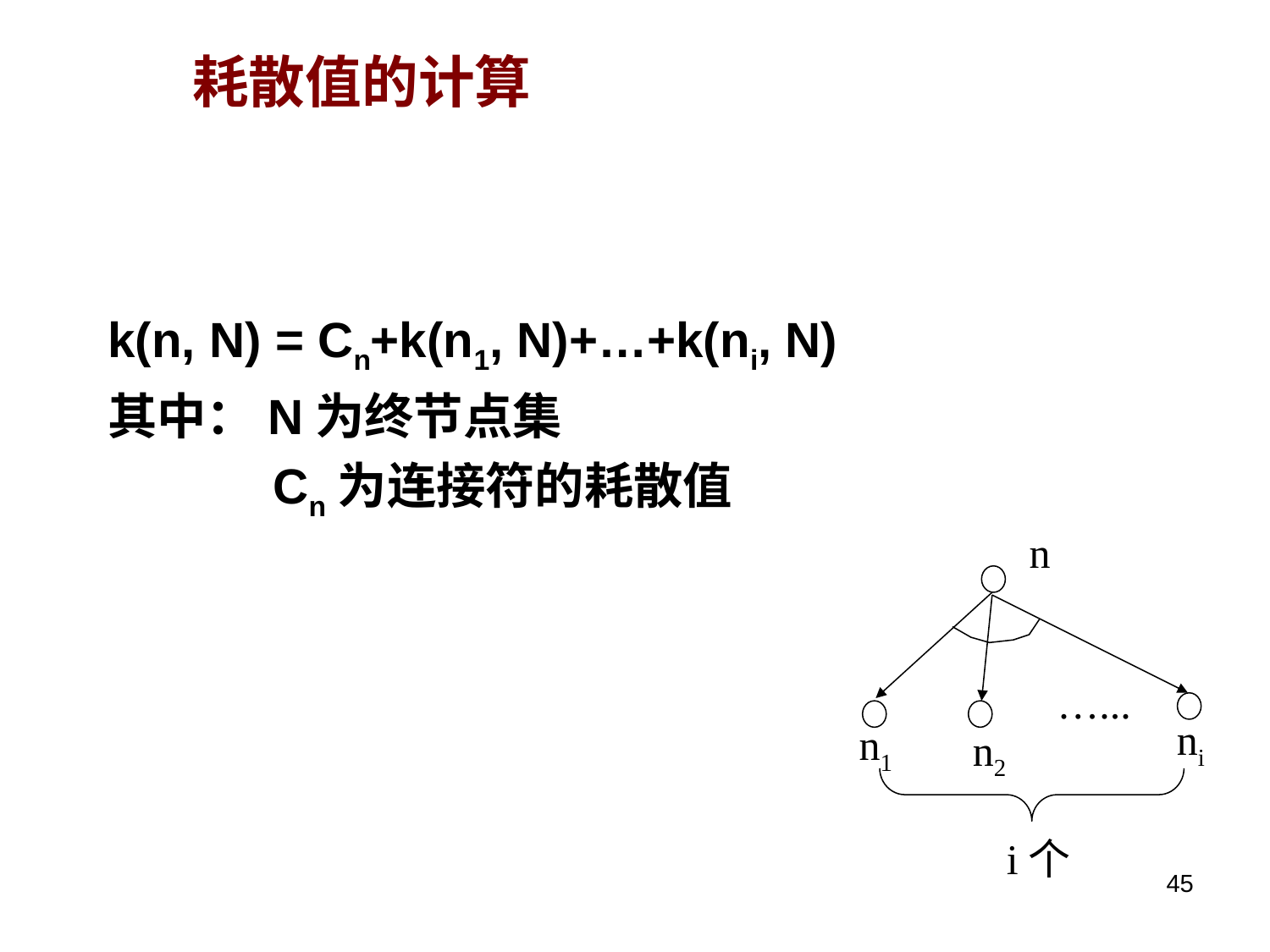

# 耗散值的计算

k(n, N) = Cn+k(n1, N)+…+k(ni, N)
其中：N为终节点集
            Cn为连接符的耗散值
n

…...

i个
ni
n1
n2
45